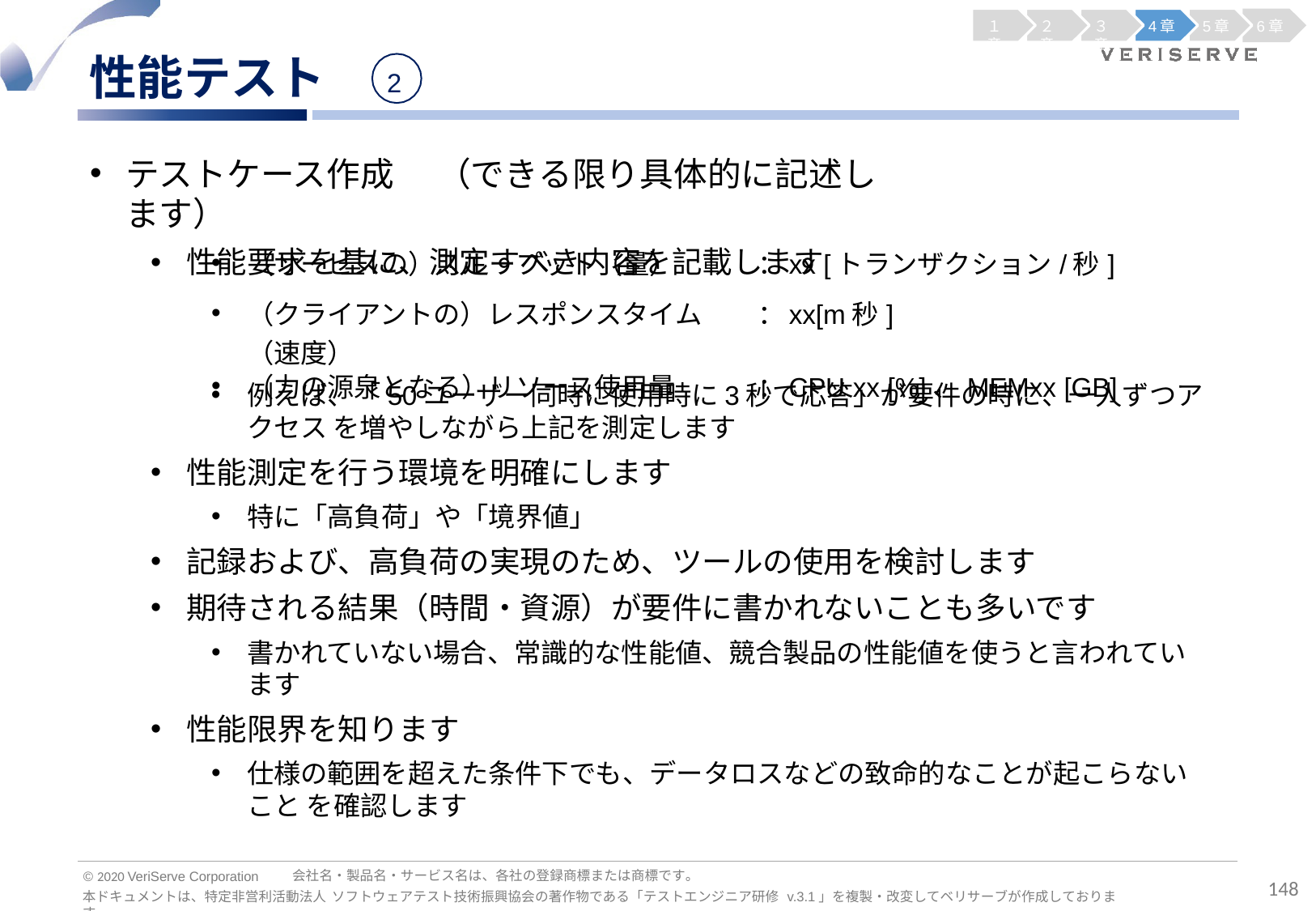

１章
２章
３章
4章
5章
6章
性能テスト	2

テストケース作成	（できる限り具体的に記述します）
性能要求を基に、測定すべき内容を記載します

| （サービスの）スループット（量） （クライアントの）レスポンスタイム（速度） | ： ： | xx [トランザクション/秒] xx[m秒] |
| --- | --- | --- |
| （力の源泉となる）リソース使用量 | ： | CPU xx [%]、MEMxx [GB] |
例えば、「50ユーザー同時に使用時に3秒で応答」が要件の時に、一人ずつアクセス を増やしながら上記を測定します
性能測定を行う環境を明確にします
特に「高負荷」や「境界値」
記録および、高負荷の実現のため、ツールの使用を検討します
期待される結果（時間・資源）が要件に書かれないことも多いです
書かれていない場合、常識的な性能値、競合製品の性能値を使うと言われています
性能限界を知ります
仕様の範囲を超えた条件下でも、データロスなどの致命的なことが起こらないこと を確認します
会社名・製品名・サービス名は、各社の登録商標または商標です。
© 2020 VeriServe Corporation
148
本ドキュメントは、特定非営利活動法人 ソフトウェアテスト技術振興協会の著作物である「テストエンジニア研修 v.3.1」を複製・改変してベリサーブが作成しております。